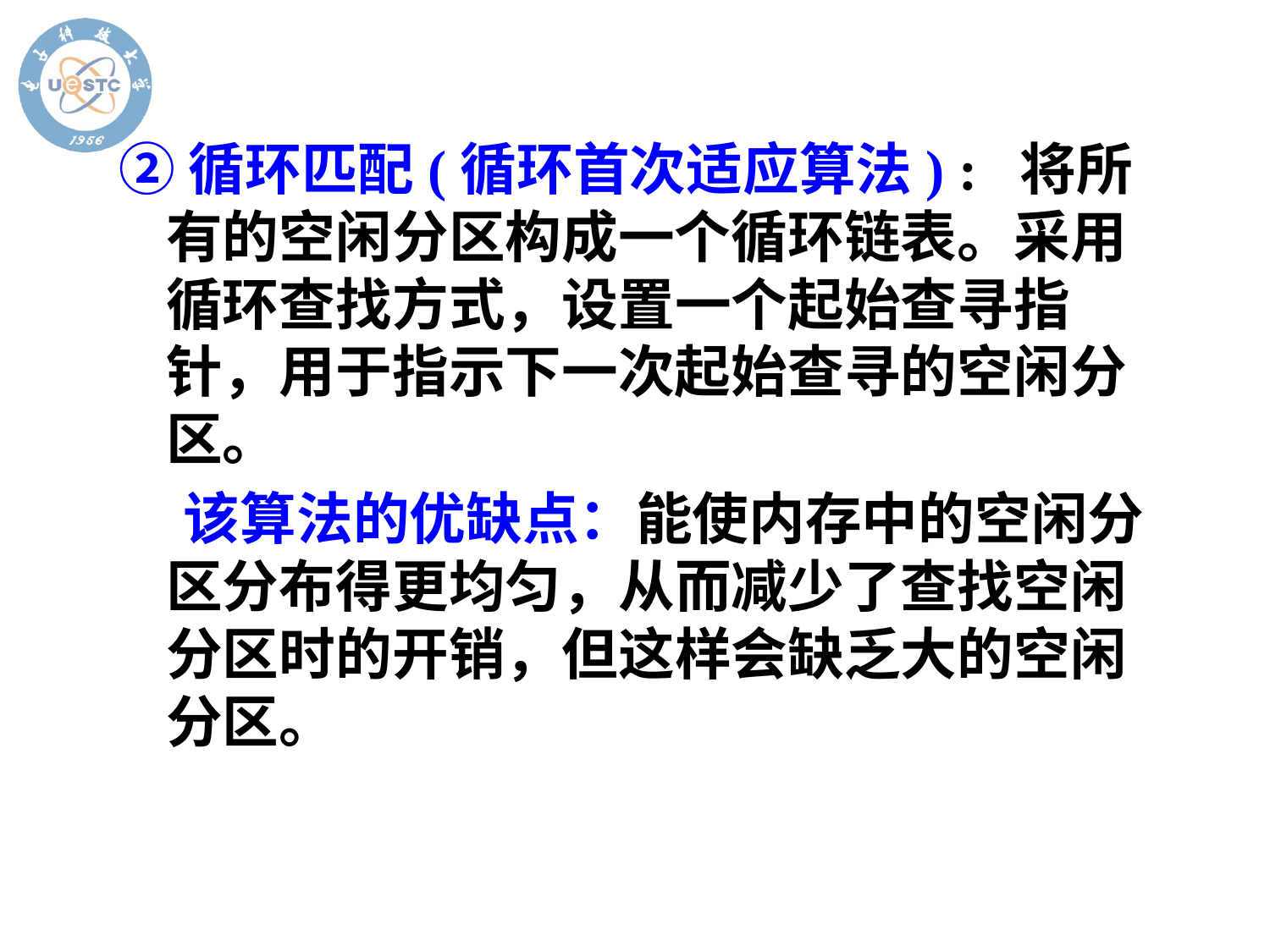

# ②循环匹配(循环首次适应算法) :  将所有的空闲分区构成一个循环链表。采用循环查找方式，设置一个起始查寻指针，用于指示下一次起始查寻的空闲分区。
    该算法的优缺点：能使内存中的空闲分区分布得更均匀，从而减少了查找空闲分区时的开销，但这样会缺乏大的空闲分区。